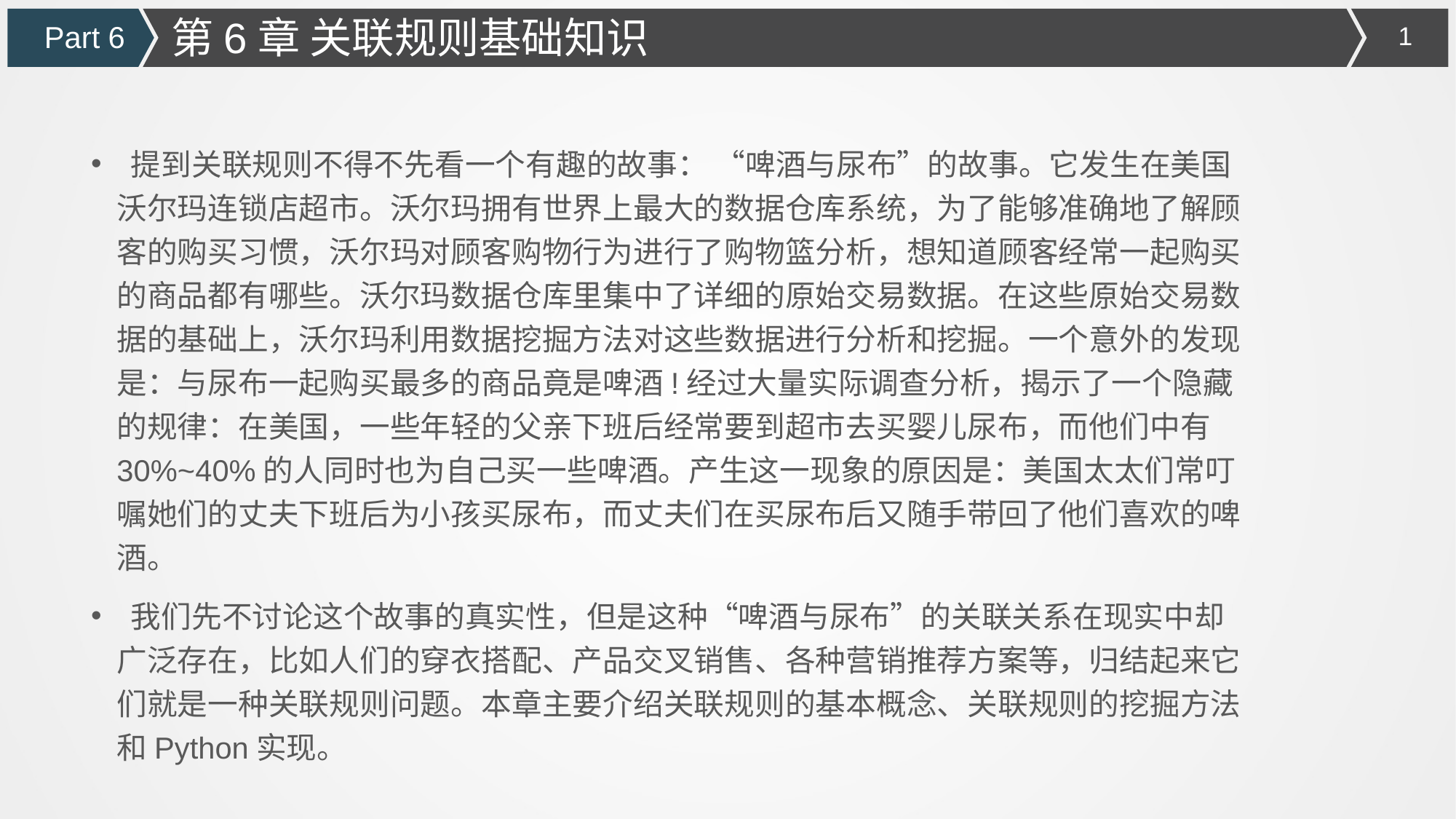

第6章 关联规则基础知识
Part 6
 提到关联规则不得不先看一个有趣的故事： “啤酒与尿布”的故事。它发生在美国沃尔玛连锁店超市。沃尔玛拥有世界上最大的数据仓库系统，为了能够准确地了解顾客的购买习惯，沃尔玛对顾客购物行为进行了购物篮分析，想知道顾客经常一起购买的商品都有哪些。沃尔玛数据仓库里集中了详细的原始交易数据。在这些原始交易数据的基础上，沃尔玛利用数据挖掘方法对这些数据进行分析和挖掘。一个意外的发现是：与尿布一起购买最多的商品竟是啤酒!经过大量实际调查分析，揭示了一个隐藏的规律：在美国，一些年轻的父亲下班后经常要到超市去买婴儿尿布，而他们中有30%~40%的人同时也为自己买一些啤酒。产生这一现象的原因是：美国太太们常叮嘱她们的丈夫下班后为小孩买尿布，而丈夫们在买尿布后又随手带回了他们喜欢的啤酒。
 我们先不讨论这个故事的真实性，但是这种“啤酒与尿布”的关联关系在现实中却广泛存在，比如人们的穿衣搭配、产品交叉销售、各种营销推荐方案等，归结起来它们就是一种关联规则问题。本章主要介绍关联规则的基本概念、关联规则的挖掘方法和Python实现。